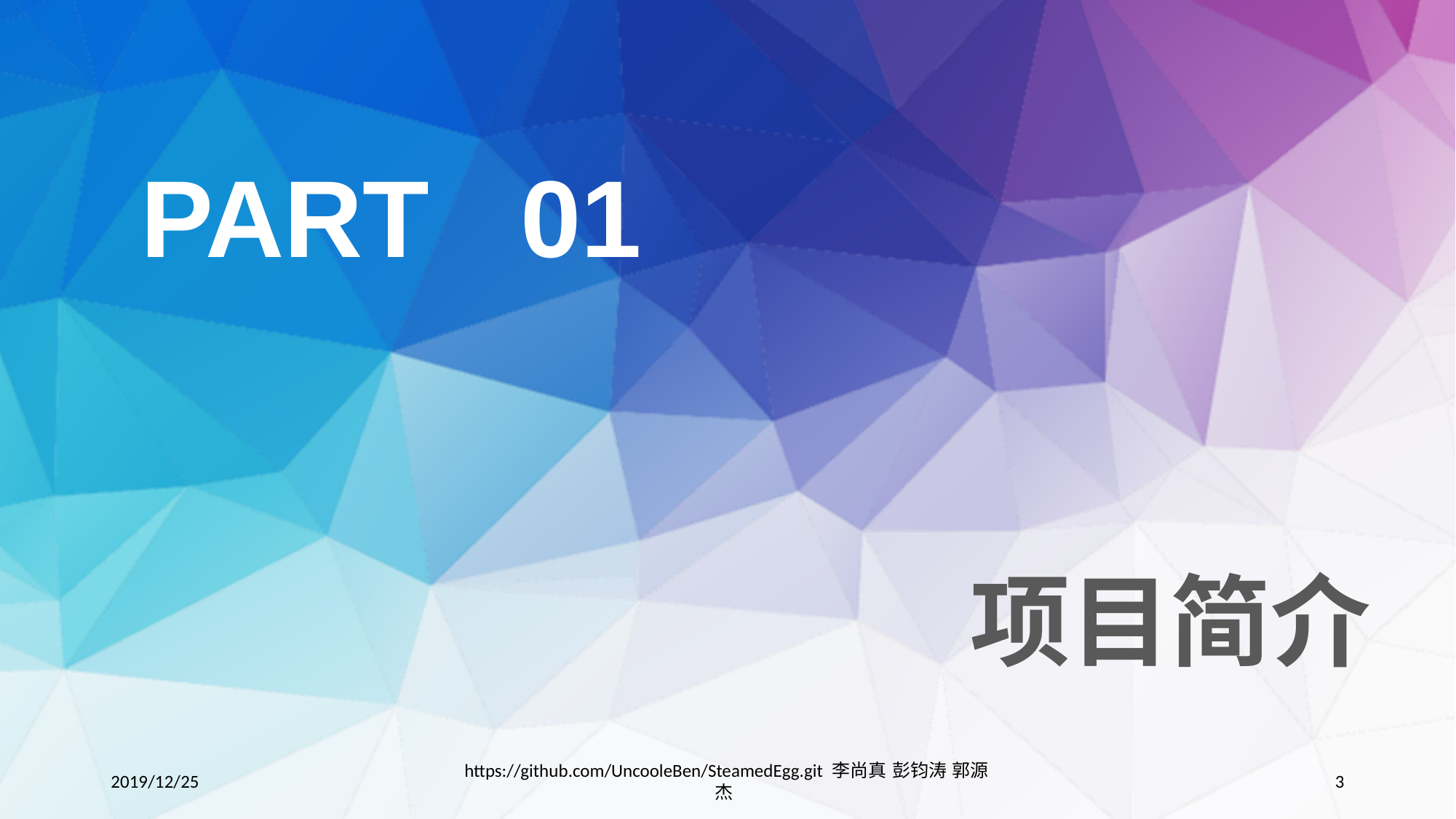

PART   01
项目简介
2019/12/25
https://github.com/UncooleBen/SteamedEgg.git 李尚真 彭钧涛 郭源杰
3